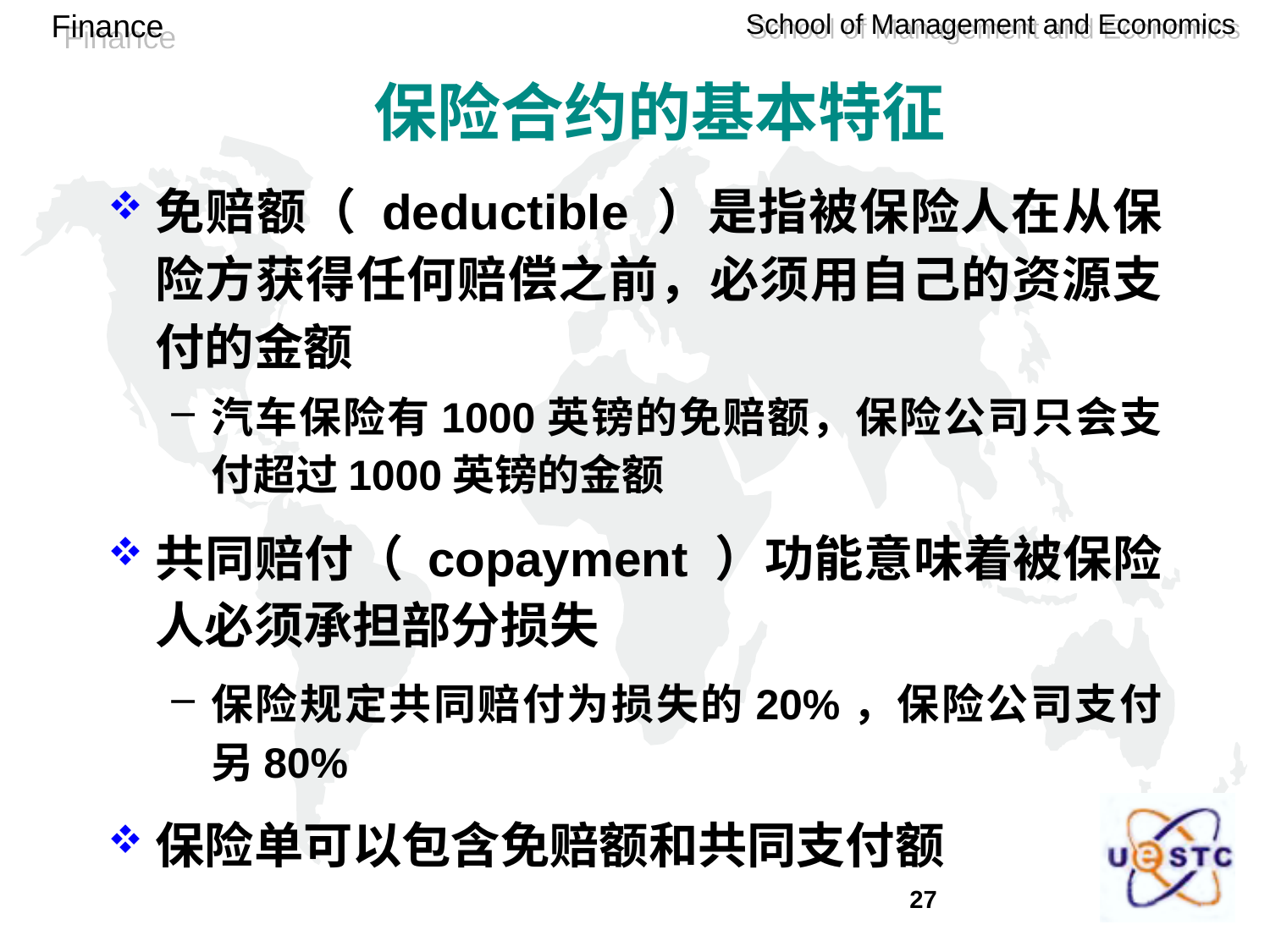

保险合约的基本特征
免赔额（ deductible ）是指被保险人在从保险方获得任何赔偿之前，必须用自己的资源支付的金额
汽车保险有1000英镑的免赔额，保险公司只会支付超过1000英镑的金额
共同赔付（ copayment ）功能意味着被保险人必须承担部分损失
保险规定共同赔付为损失的20%，保险公司支付另80%
保险单可以包含免赔额和共同支付额